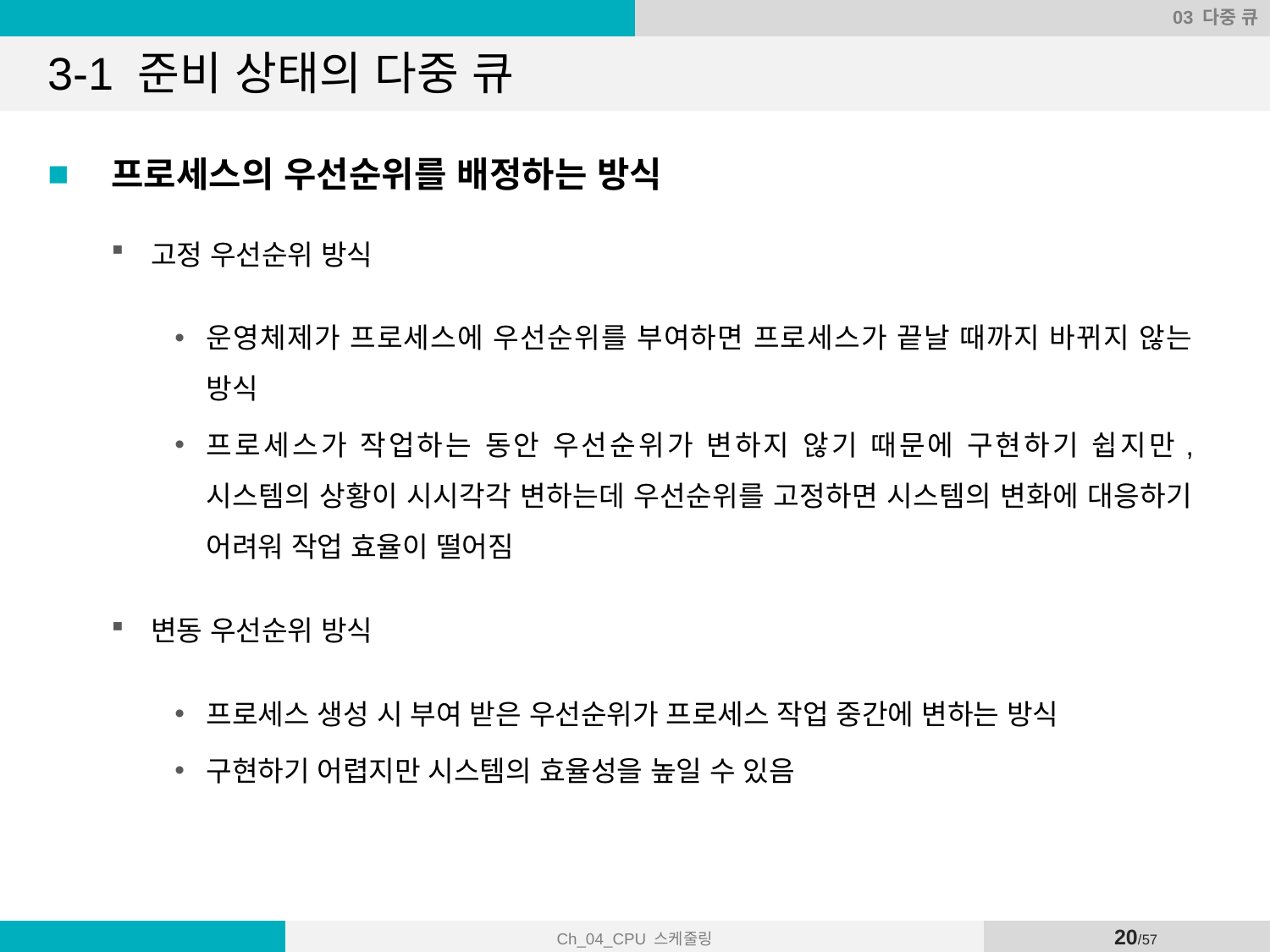

03 다중 큐
# 3-1 준비 상태의 다중 큐
프로세스의 우선순위를 배정하는 방식

고정 우선순위 방식

운영체제가 프로세스에 우선순위를 부여하면 프로세스가 끝날 때까지 바뀌지 않는 방식
프로세스가 작업하는 동안 우선순위가 변하지 않기 때문에 구현하기 쉽지만, 시스템의 상황이 시시각각 변하는데 우선순위를 고정하면 시스템의 변화에 대응하기 어려워 작업 효율이 떨어짐

변동 우선순위 방식

프로세스 생성 시 부여 받은 우선순위가 프로세스 작업 중간에 변하는 방식
구현하기 어렵지만 시스템의 효율성을 높일 수 있음